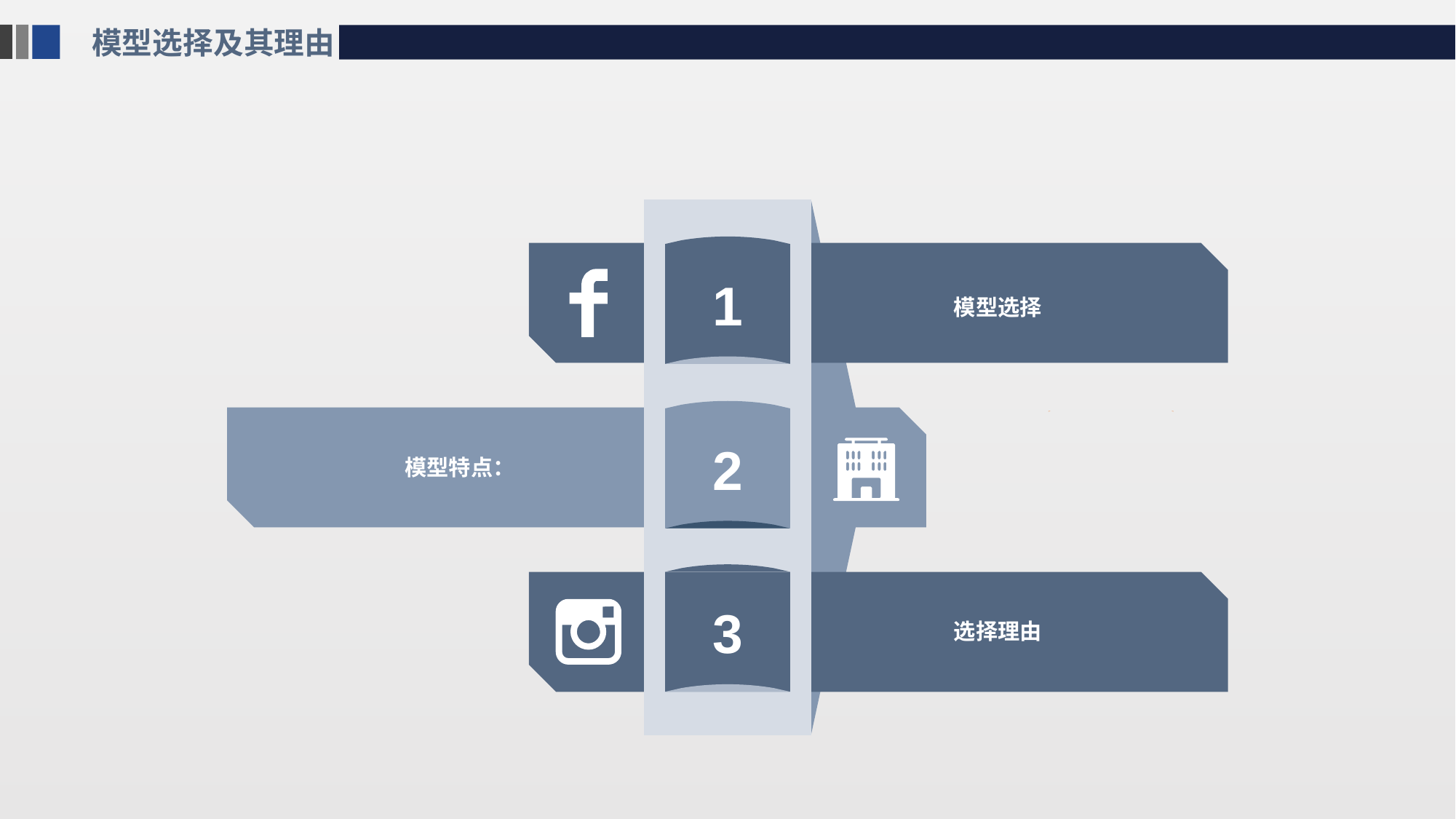

模型选择及其理由

1

模型选择

2

模型特点：

3

选择理由